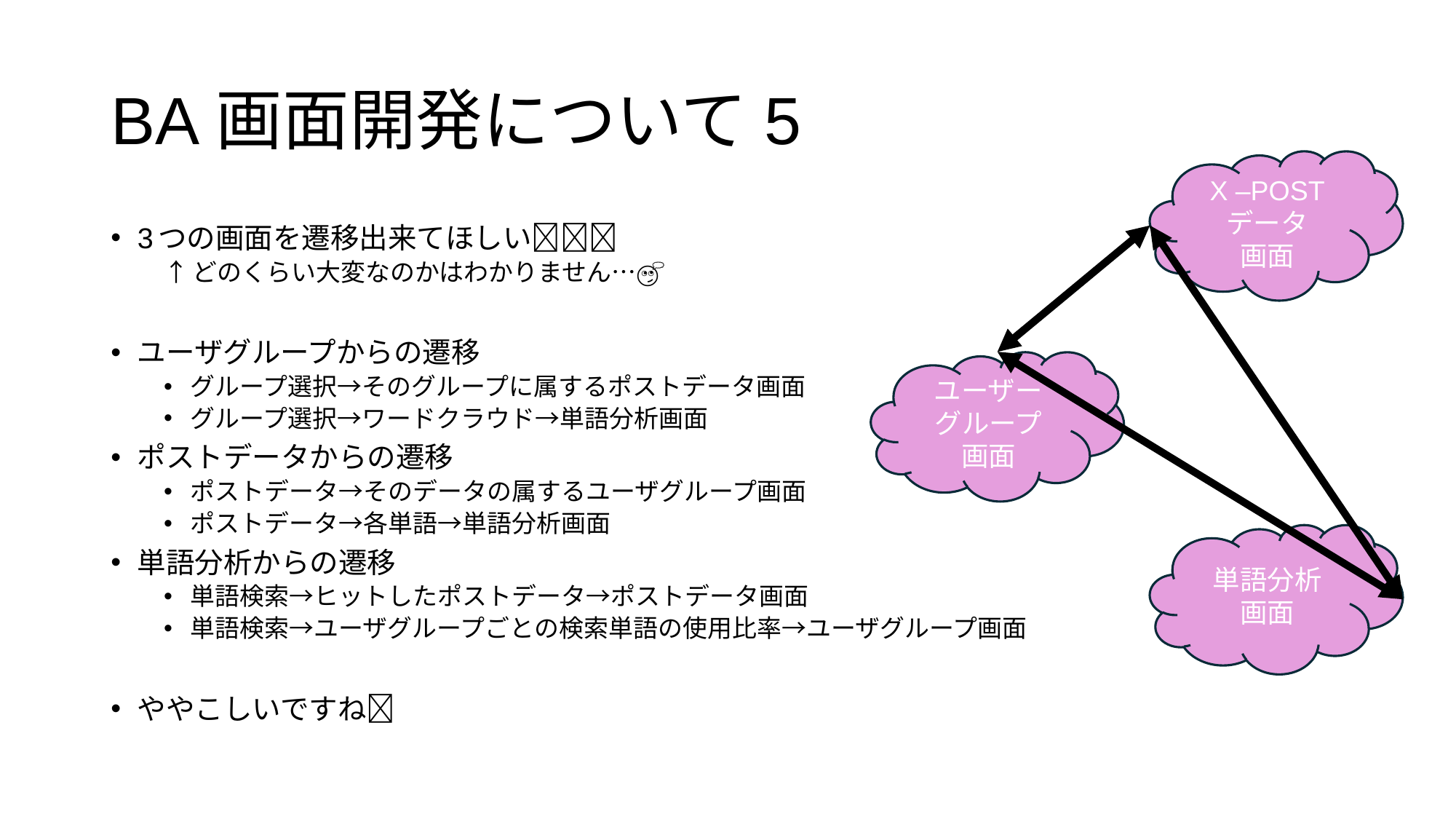

# BA画面開発について5
X –POST
データ
画面
3つの画面を遷移出来てほしい🥺🥺🥺
↑どのくらい大変なのかはわかりません…🤔

ユーザグループからの遷移
グループ選択→そのグループに属するポストデータ画面
グループ選択→ワードクラウド→単語分析画面
ポストデータからの遷移
ポストデータ→そのデータの属するユーザグループ画面
ポストデータ→各単語→単語分析画面
単語分析からの遷移
単語検索→ヒットしたポストデータ→ポストデータ画面
単語検索→ユーザグループごとの検索単語の使用比率→ユーザグループ画面

ややこしいですね🫨

ユーザー
グループ
画面
単語分析
画面